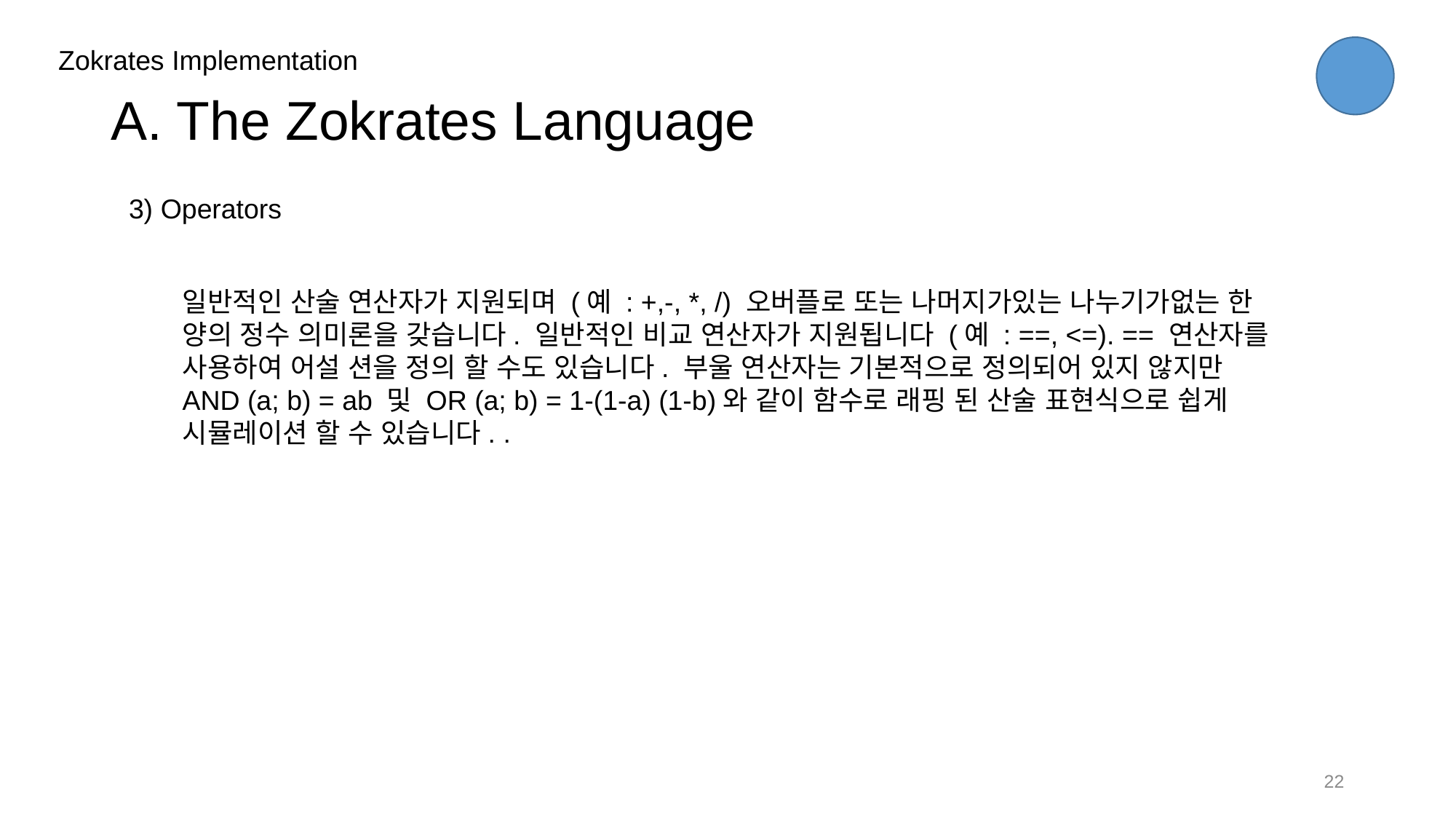

Zokrates Implementation

# A. The Zokrates Language
3) Operators
일반적인 산술 연산자가 지원되며 (예 : +,-, *, /) 오버플로 또는 나머지가있는 나누기가없는 한 양의 정수 의미론을 갖습니다. 일반적인 비교 연산자가 지원됩니다 (예 : ==, <=). == 연산자를 사용하여 어설 션을 정의 할 수도 있습니다. 부울 연산자는 기본적으로 정의되어 있지 않지만 AND (a; b) = ab 및 OR (a; b) = 1-(1-a) (1-b)와 같이 함수로 래핑 된 산술 표현식으로 쉽게 시뮬레이션 할 수 있습니다. .
22